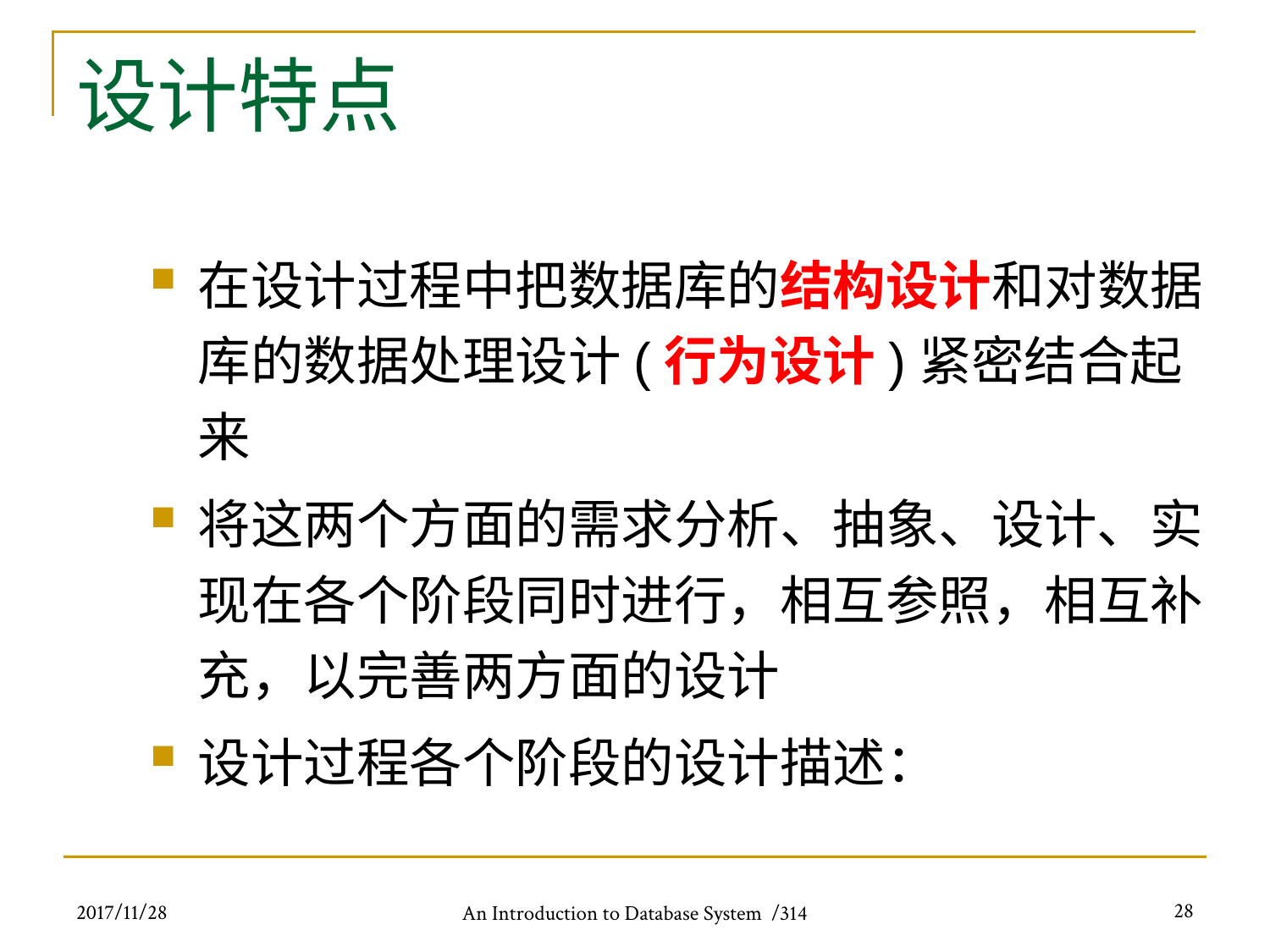

# 设计特点
在设计过程中把数据库的结构设计和对数据库的数据处理设计(行为设计)紧密结合起来
将这两个方面的需求分析、抽象、设计、实现在各个阶段同时进行，相互参照，相互补充，以完善两方面的设计
设计过程各个阶段的设计描述：
2017/11/28
28
An Introduction to Database System  /314